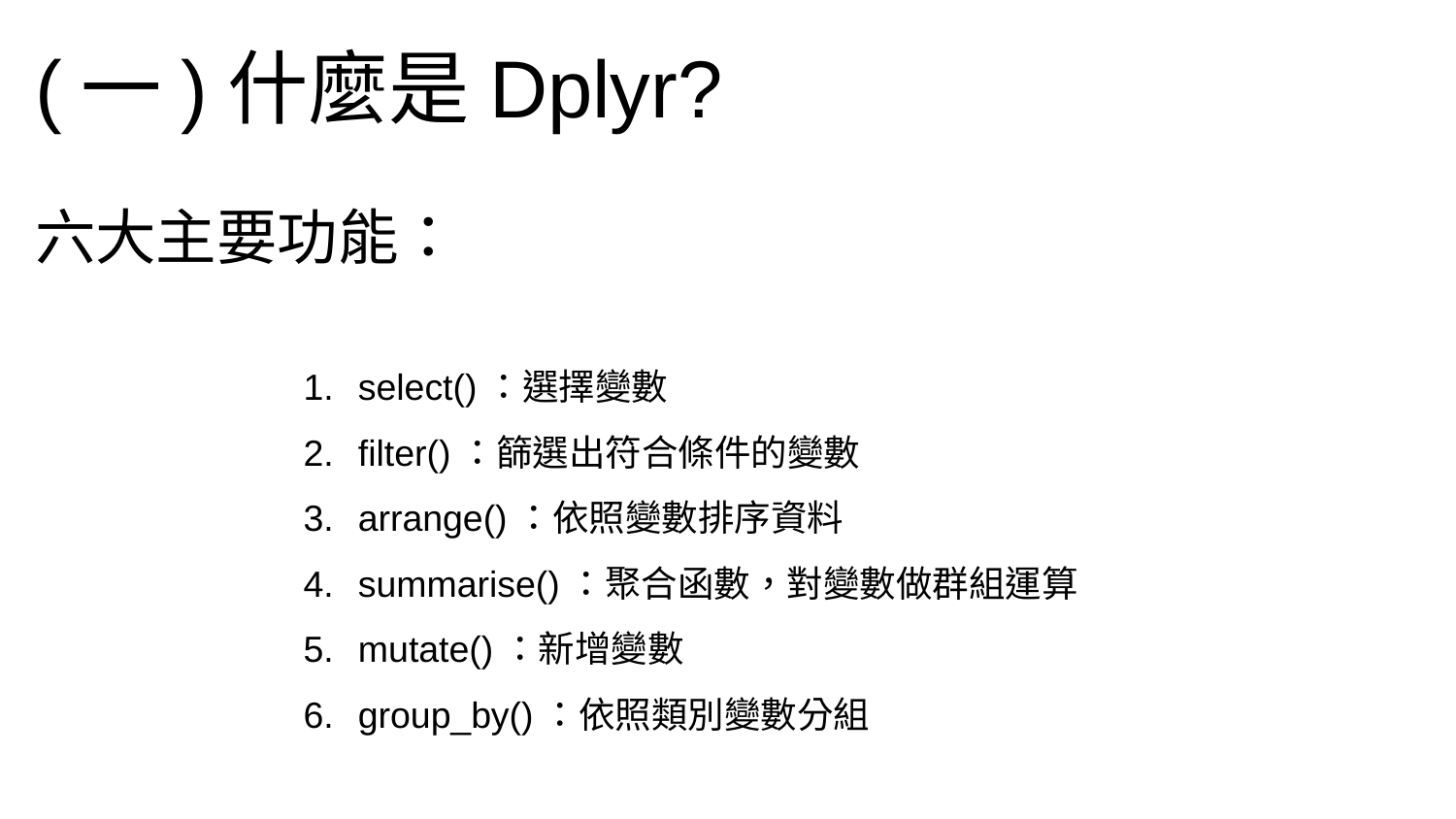

(一)什麼是Dplyr?

六大主要功能：
select()：選擇變數
filter()：篩選出符合條件的變數
arrange()：依照變數排序資料
summarise()：聚合函數，對變數做群組運算
mutate()：新增變數
group_by()：依照類別變數分組